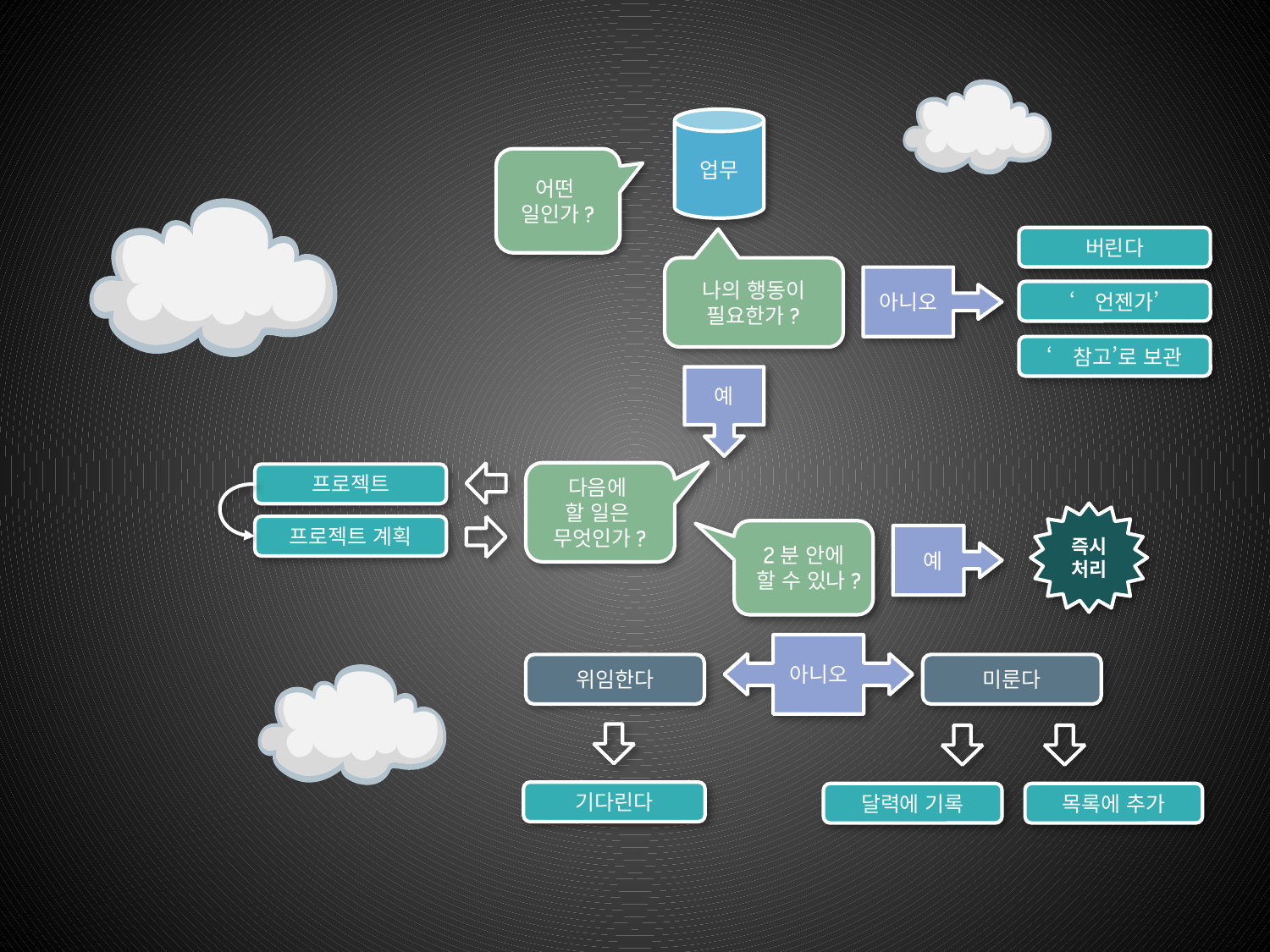

업무
어떤
일인가?

버린다
나의 행동이
 필요한가?
아니오
‘언젠가’
‘참고’로 보관
예

다음에
할 일은
무엇인가?
프로젝트
즉시
처리
프로젝트 계획

2분 안에
할 수 있나?
 예
아니오
위임한다
미룬다

기다린다
달력에 기록
목록에 추가